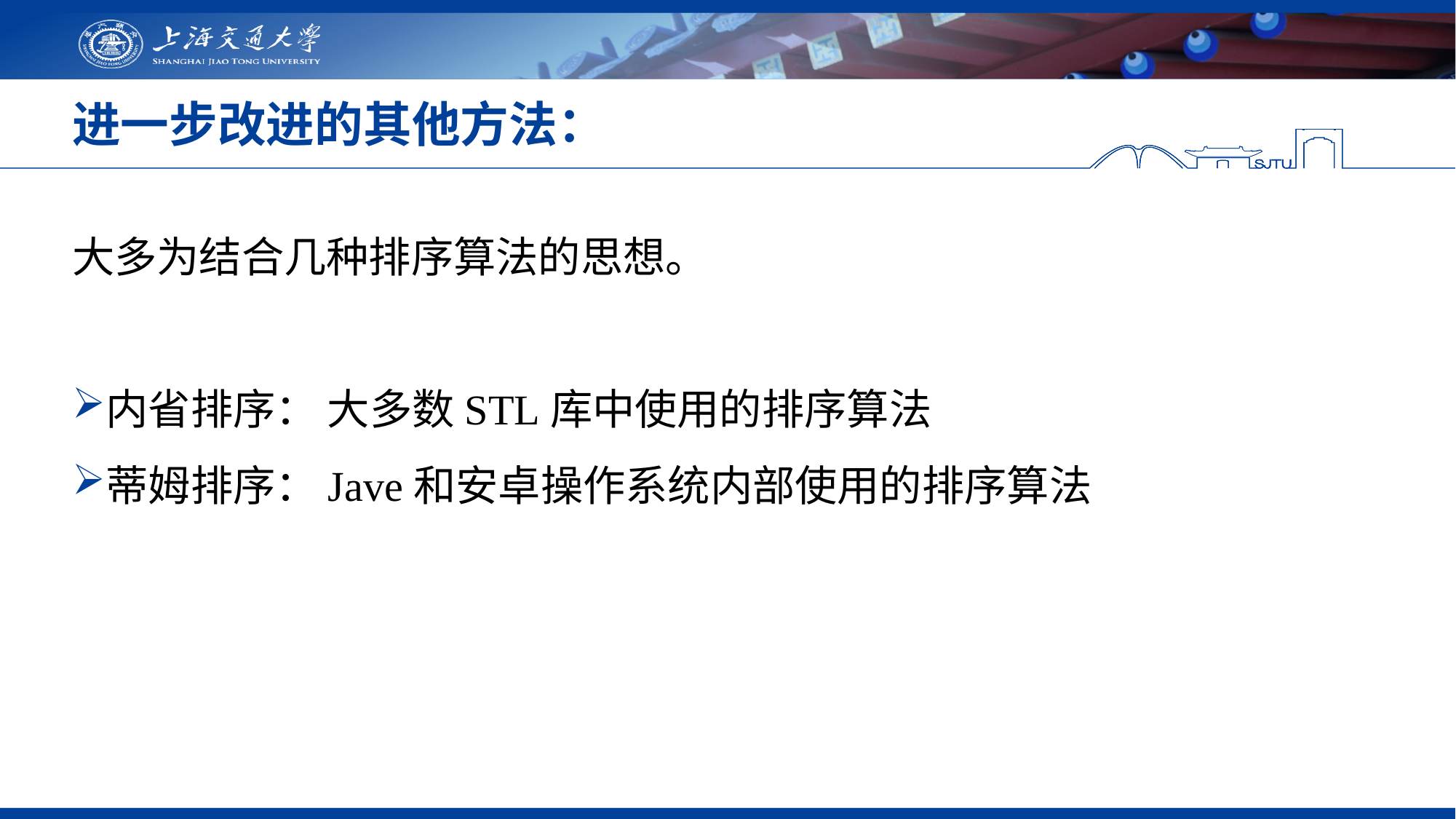

# 进一步改进的其他方法：
大多为结合几种排序算法的思想。

内省排序： 大多数STL库中使用的排序算法
蒂姆排序：Jave和安卓操作系统内部使用的排序算法